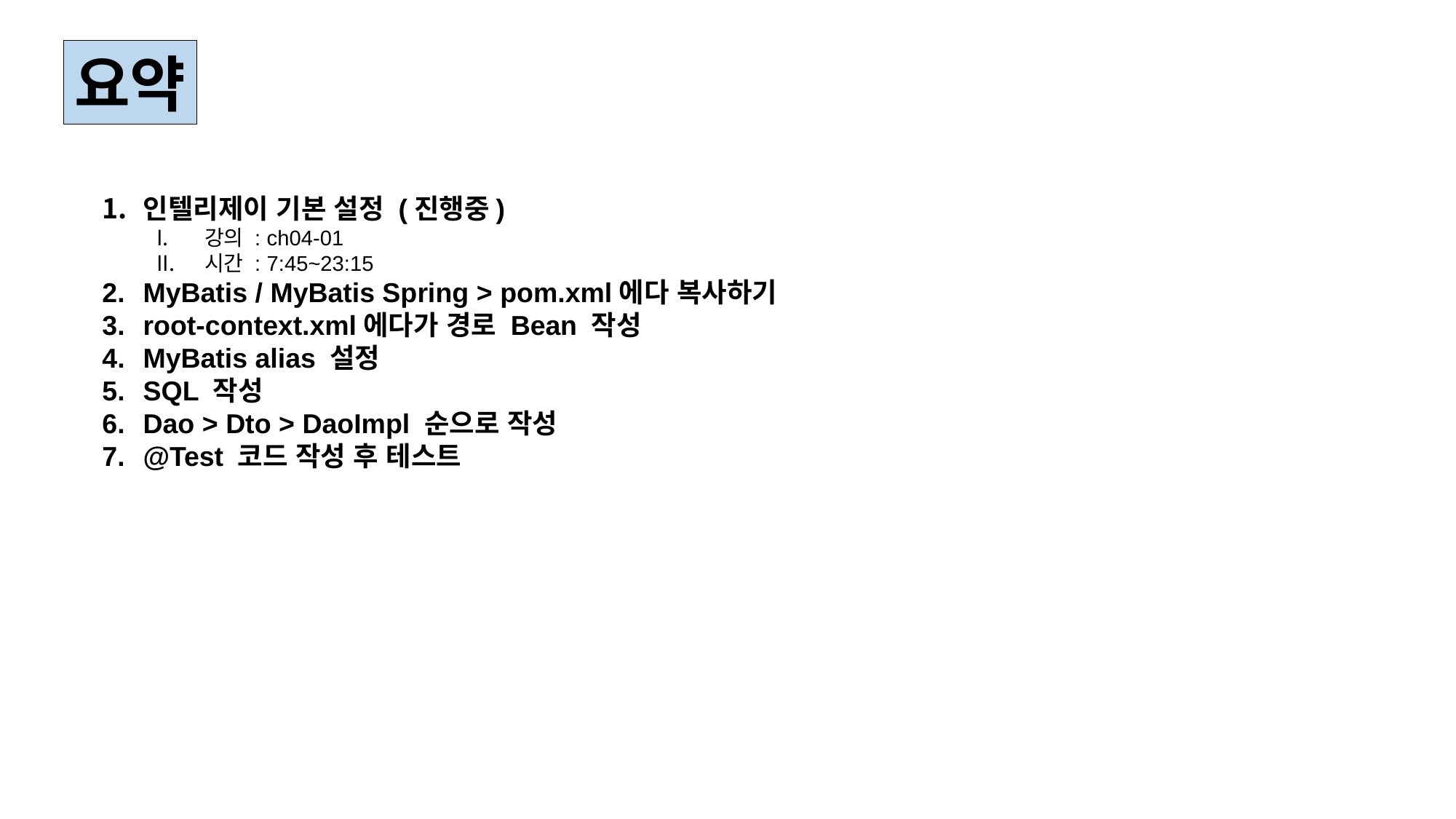

요약
인텔리제이 기본 설정 (진행중)
강의 : ch04-01
시간 : 7:45~23:15
MyBatis / MyBatis Spring > pom.xml에다 복사하기
root-context.xml에다가 경로 Bean 작성
MyBatis alias 설정
SQL 작성
Dao > Dto > DaoImpl 순으로 작성
@Test 코드 작성 후 테스트